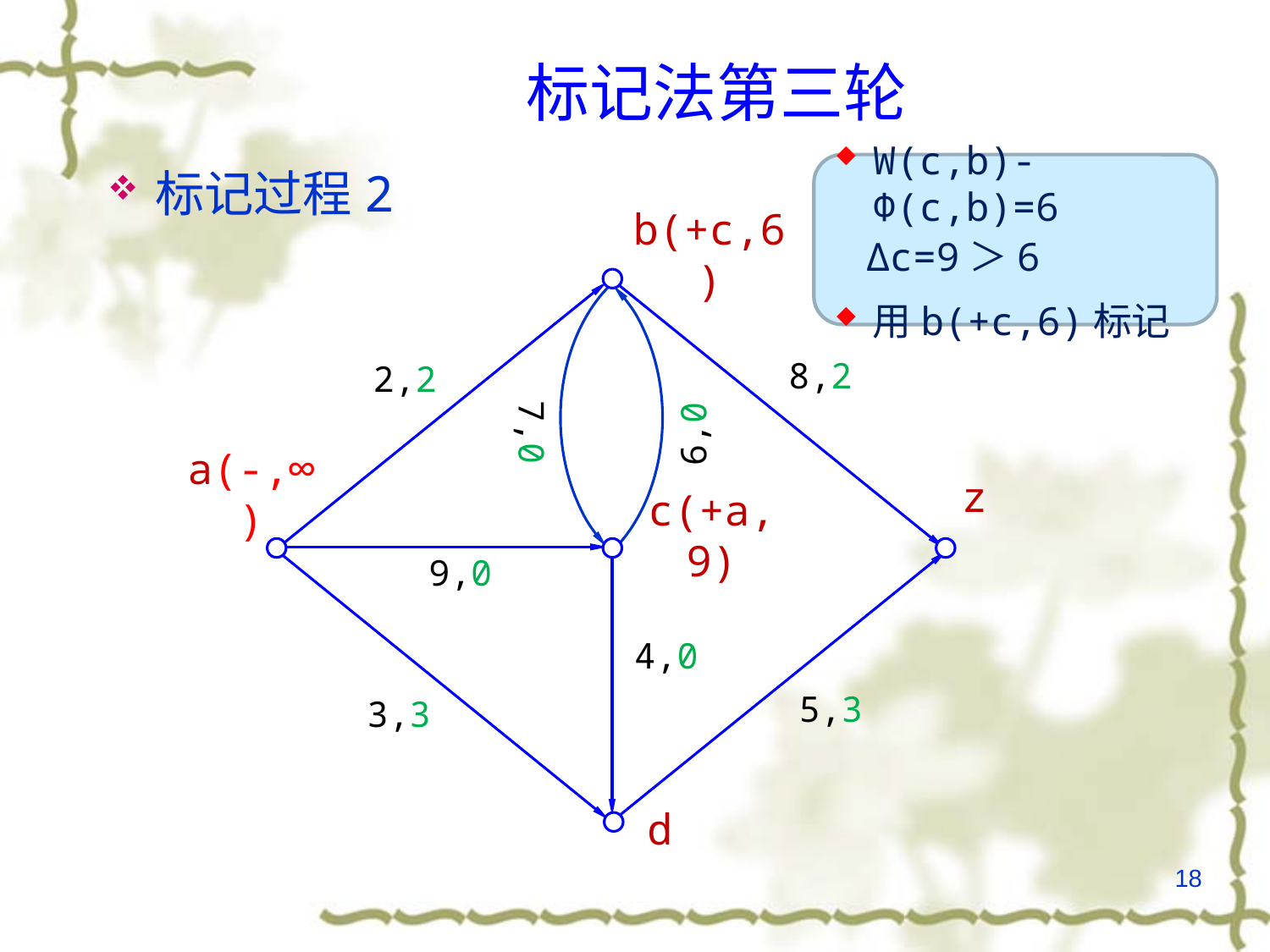

# 标记法第三轮
W(c,b)-Φ(c,b)=6
Δc=9＞6
用b(+c,6)标记
标记过程2
b(+c,6)

8,2
2,2
7,0
6,0
a(-,∞)
z
c(+a,9)
9,0

4,0
5,3
3,3
d

18